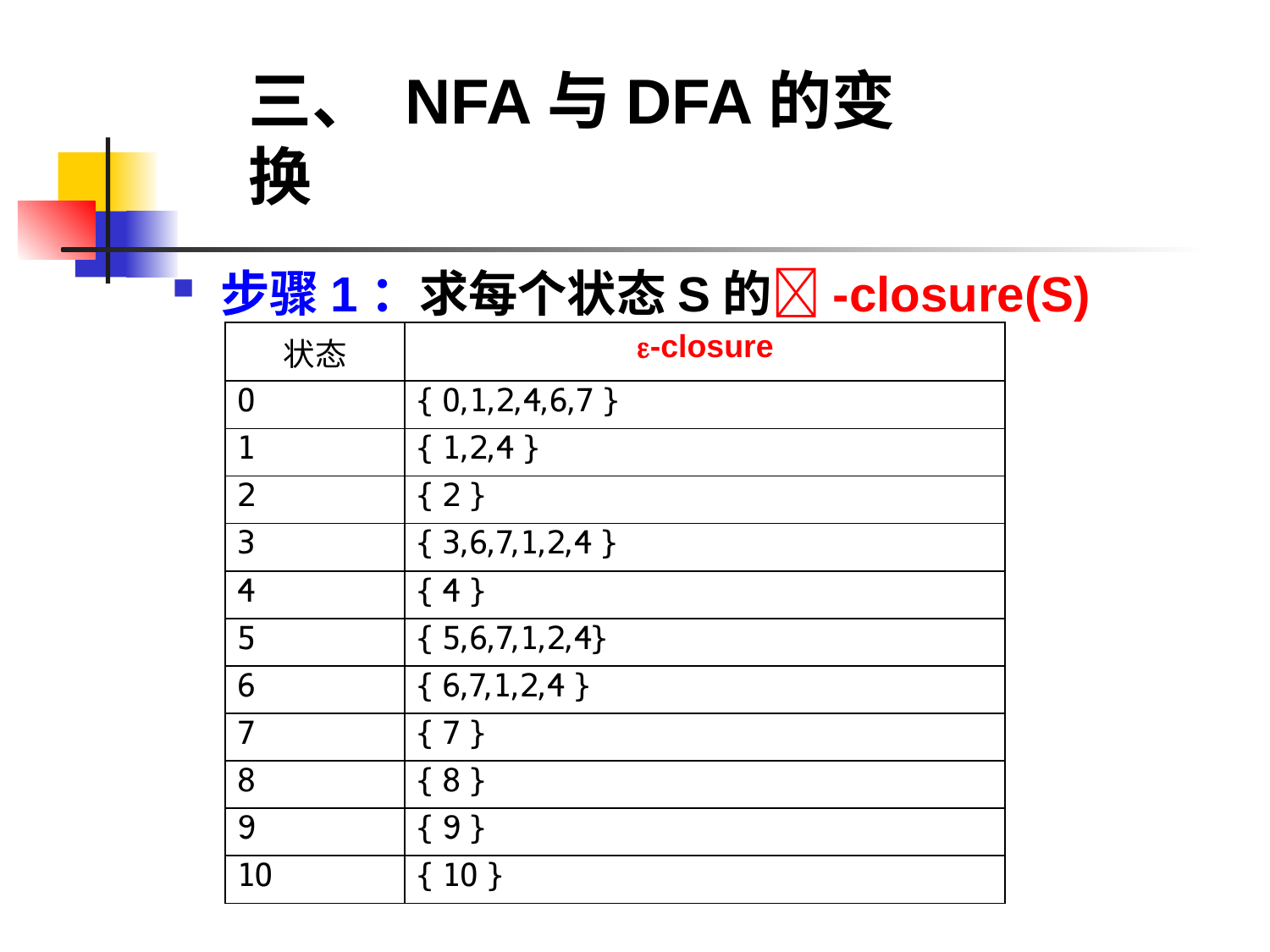

三、 NFA与DFA的变换
步骤1：求每个状态S的ε-closure(S)

| 状态 | ε-closure |
| --- | --- |
| 0 | { 0,1,2,4,6,7 } |
| 1 | { 1,2,4 } |
| 2 | { 2 } |
| 3 | { 3,6,7,1,2,4 } |
| 4 | { 4 } |
| 5 | { 5,6,7,1,2,4} |
| 6 | { 6,7,1,2,4 } |
| 7 | { 7 } |
| 8 | { 8 } |
| 9 | { 9 } |
| 10 | { 10 } |